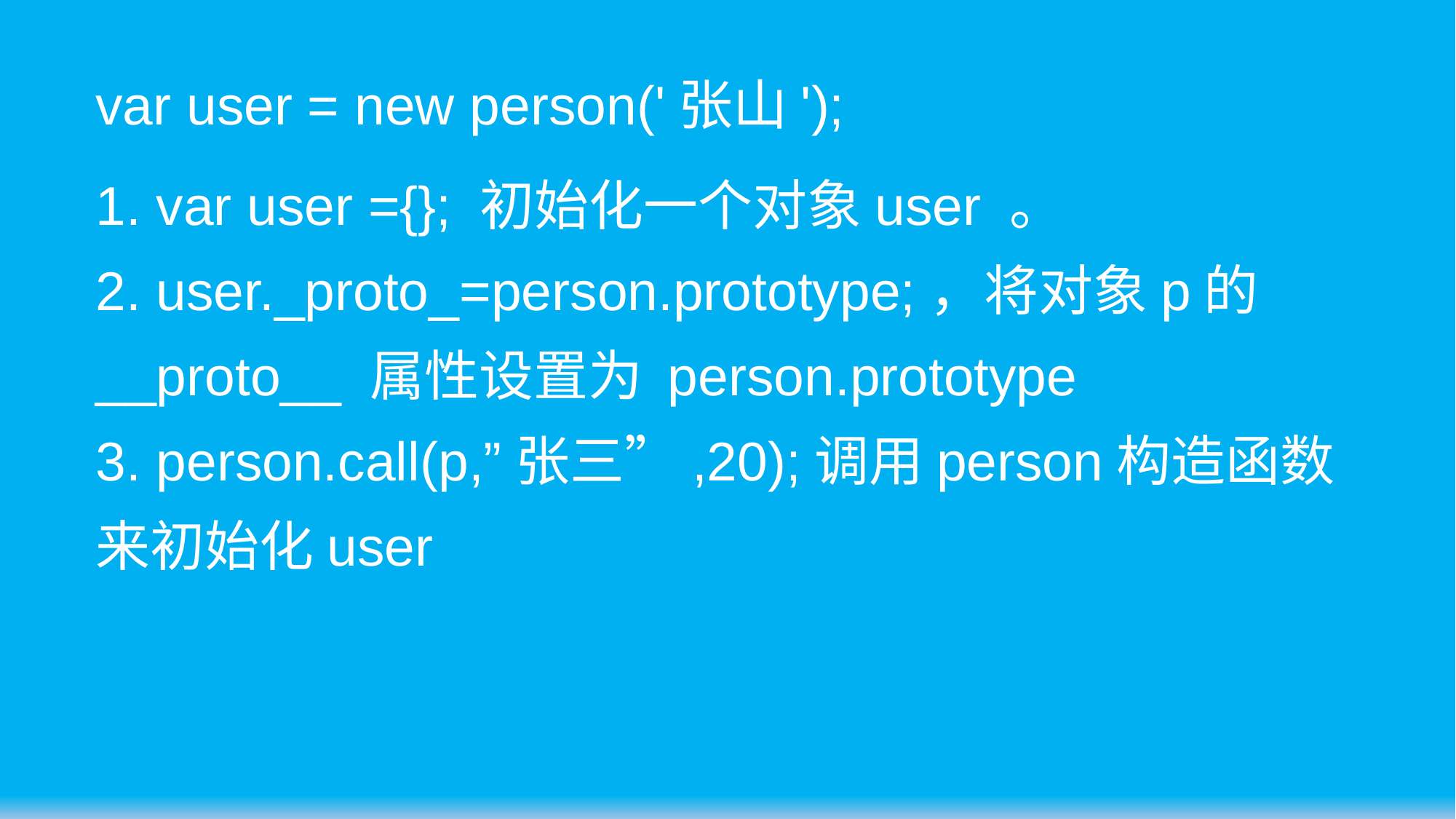

var user = new person('张山');
1. var user ={}; 初始化一个对象user 。
2. user._proto_=person.prototype;，将对象p的 __proto__ 属性设置为 person.prototype
3. person.call(p,”张三”,20);调用person构造函数来初始化user